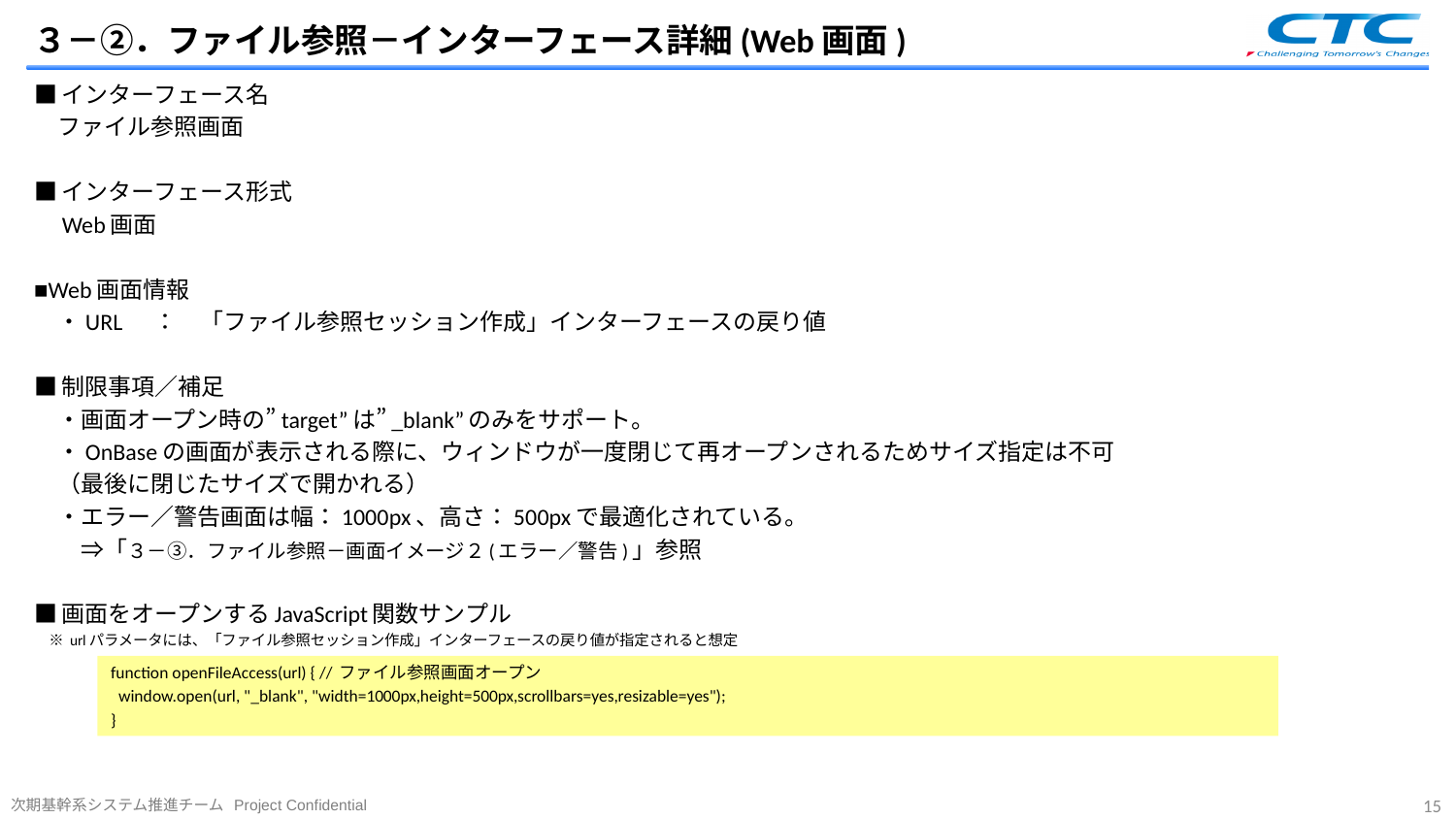

# ３－②．ファイル参照－インターフェース詳細(Web画面)
■インターフェース名
　ファイル参照画面

■インターフェース形式
　Web画面

■Web画面情報
　・URL			：　「ファイル参照セッション作成」インターフェースの戻り値

■制限事項／補足
　・画面オープン時の”target”は”_blank”のみをサポート。
　・OnBaseの画面が表示される際に、ウィンドウが一度閉じて再オープンされるためサイズ指定は不可
　（最後に閉じたサイズで開かれる）
　・エラー／警告画面は幅：1000px、高さ：500pxで最適化されている。
　　⇒「３－③．ファイル参照－画面イメージ２(エラー／警告)」参照

■画面をオープンするJavaScript関数サンプル
　※ urlパラメータには、「ファイル参照セッション作成」インターフェースの戻り値が指定されると想定

  function openFileAccess(url) { // ファイル参照画面オープン
    window.open(url, "_blank", "width=1000px,height=500px,scrollbars=yes,resizable=yes");
  }
15